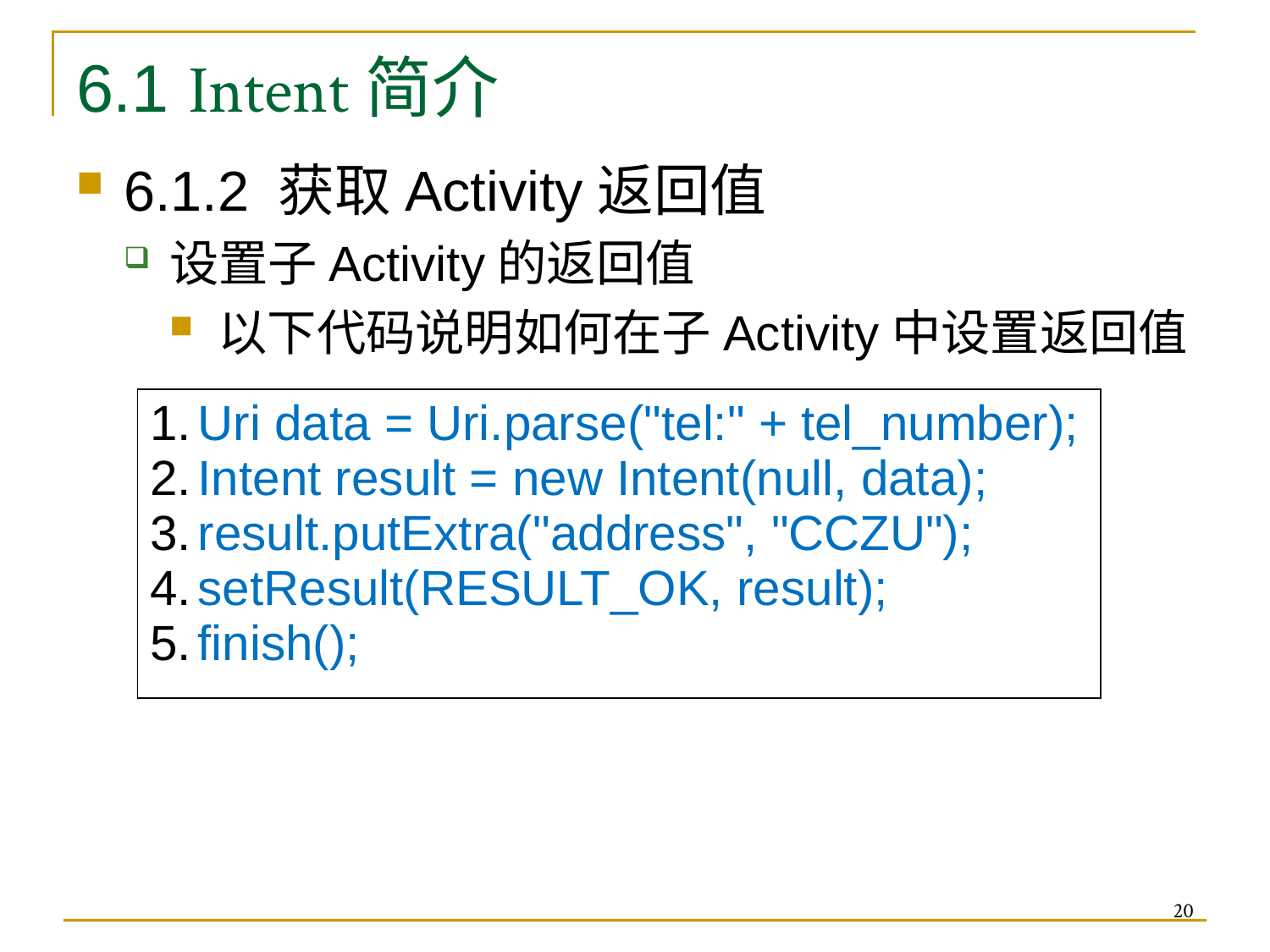

# 6.1 Intent简介
6.1.2 获取Activity返回值
设置子Activity的返回值
以下代码说明如何在子Activity中设置返回值
| Uri data = Uri.parse("tel:" + tel\_number); Intent result = new Intent(null, data); result.putExtra("address", "CCZU"); setResult(RESULT\_OK, result); finish(); |
| --- |
20